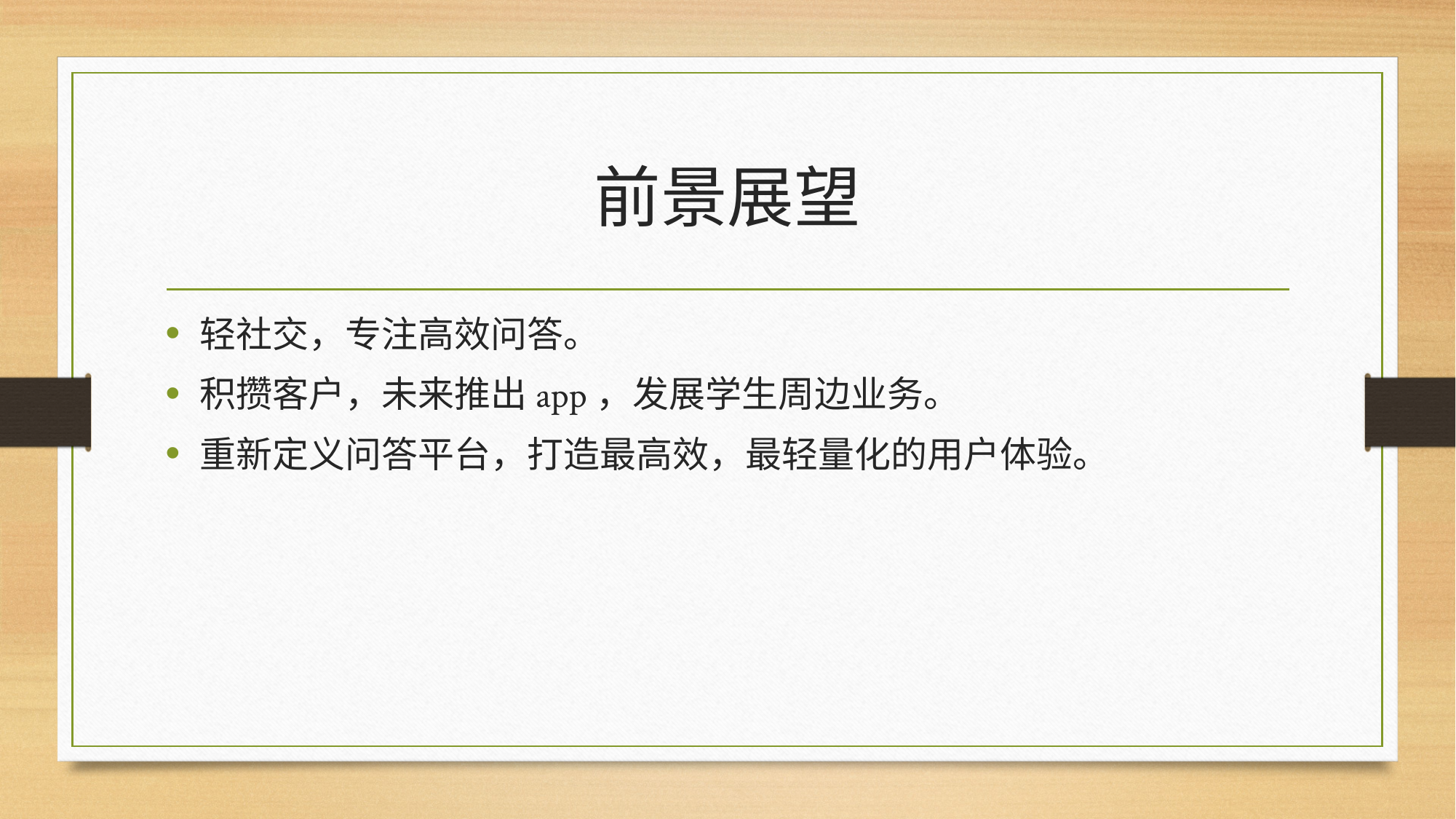

# 前景展望
轻社交，专注高效问答。
积攒客户，未来推出app，发展学生周边业务。
重新定义问答平台，打造最高效，最轻量化的用户体验。